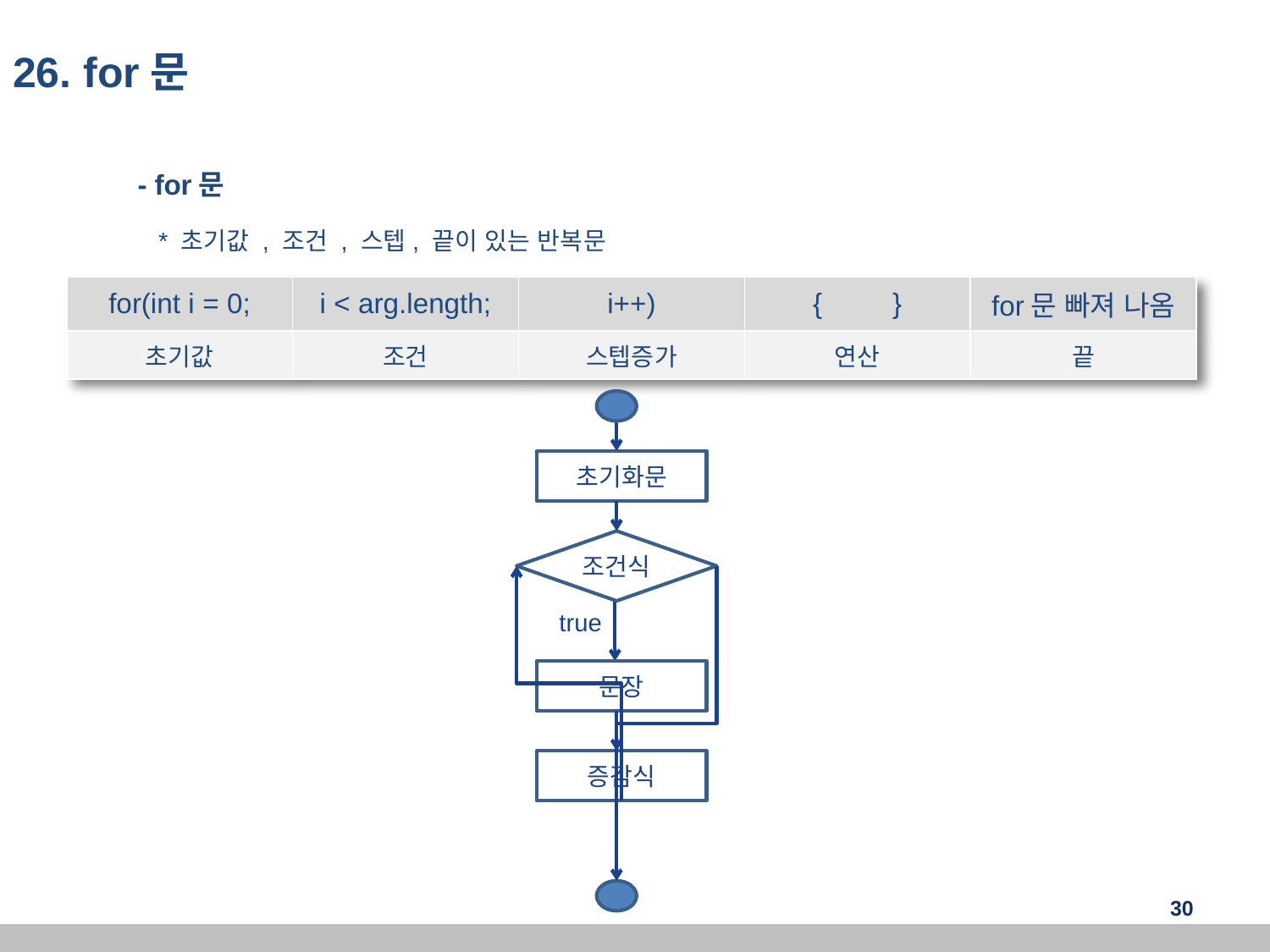

26. for문

- for문

   * 초기값 , 조건 , 스텝, 끝이 있는 반복문

| for(int i = 0; | i < arg.length; | i++) | { } | for문 빠져 나옴 |
| --- | --- | --- | --- | --- |
| 초기값 | 조건 | 스텝증가 | 연산 | 끝 |

초기화문
조건식
true
문장
증감식

30